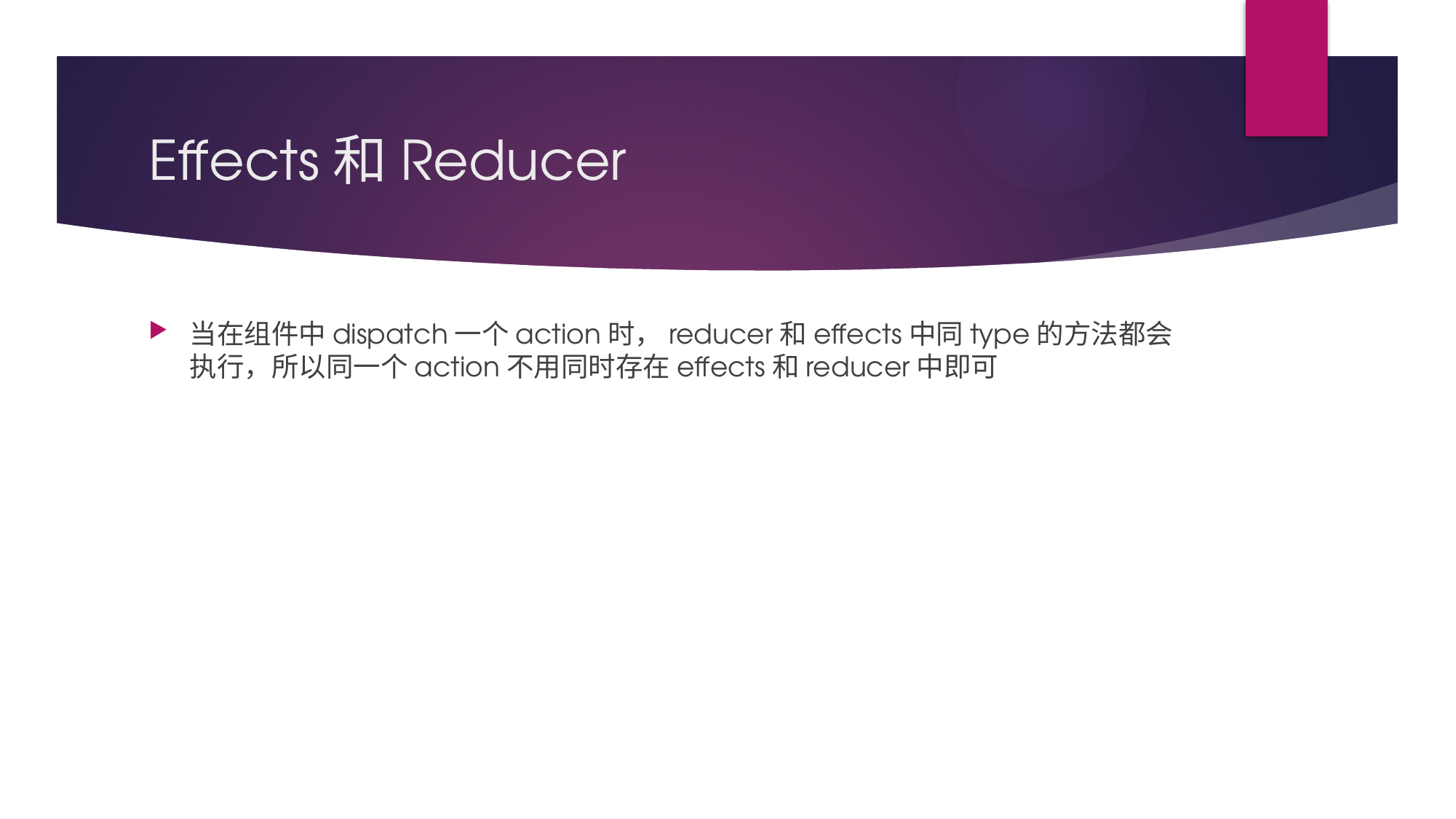

# Effects和Reducer
当在组件中dispatch一个action时，reducer和effects中同type的方法都会执行，所以同一个action不用同时存在effects和reducer中即可